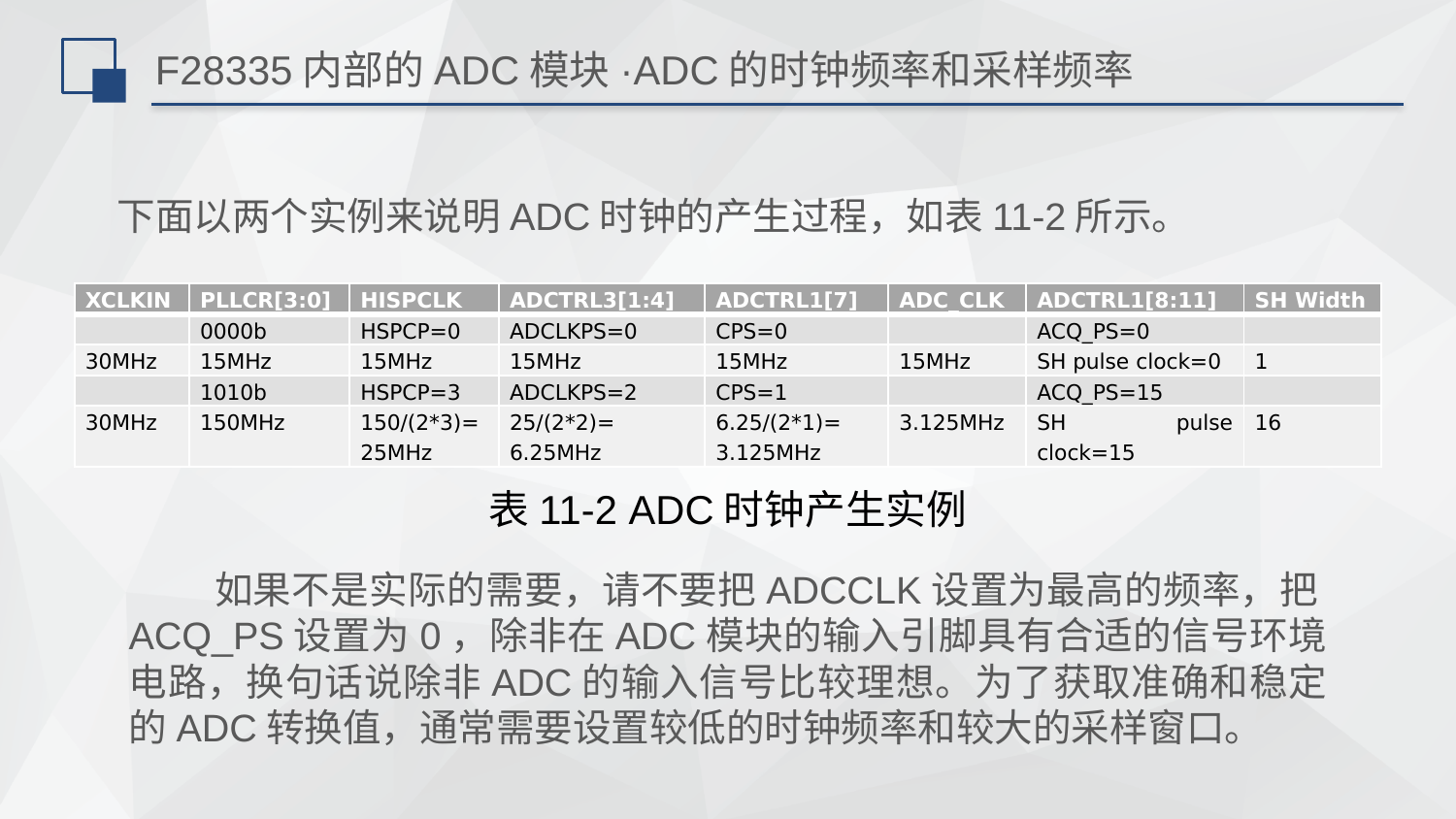

# F28335内部的ADC模块·ADC的时钟频率和采样频率
下面以两个实例来说明ADC时钟的产生过程，如表11-2所示。
| XCLKIN | PLLCR[3:0] | HISPCLK | ADCTRL3[1:4] | ADCTRL1[7] | ADC\_CLK | ADCTRL1[8:11] | SH Width |
| --- | --- | --- | --- | --- | --- | --- | --- |
|  | 0000b | HSPCP=0 | ADCLKPS=0 | CPS=0 |  | ACQ\_PS=0 |  |
| 30MHz | 15MHz | 15MHz | 15MHz | 15MHz | 15MHz | SH pulse clock=0 | 1 |
|  | 1010b | HSPCP=3 | ADCLKPS=2 | CPS=1 |  | ACQ\_PS=15 |  |
| 30MHz | 150MHz | 150/(2\*3)= 25MHz | 25/(2\*2)= 6.25MHz | 6.25/(2\*1)= 3.125MHz | 3.125MHz | SH pulse clock=15 | 16 |
表11-2 ADC时钟产生实例
如果不是实际的需要，请不要把ADCCLK设置为最高的频率，把ACQ_PS设置为0，除非在ADC模块的输入引脚具有合适的信号环境电路，换句话说除非ADC的输入信号比较理想。为了获取准确和稳定的ADC转换值，通常需要设置较低的时钟频率和较大的采样窗口。